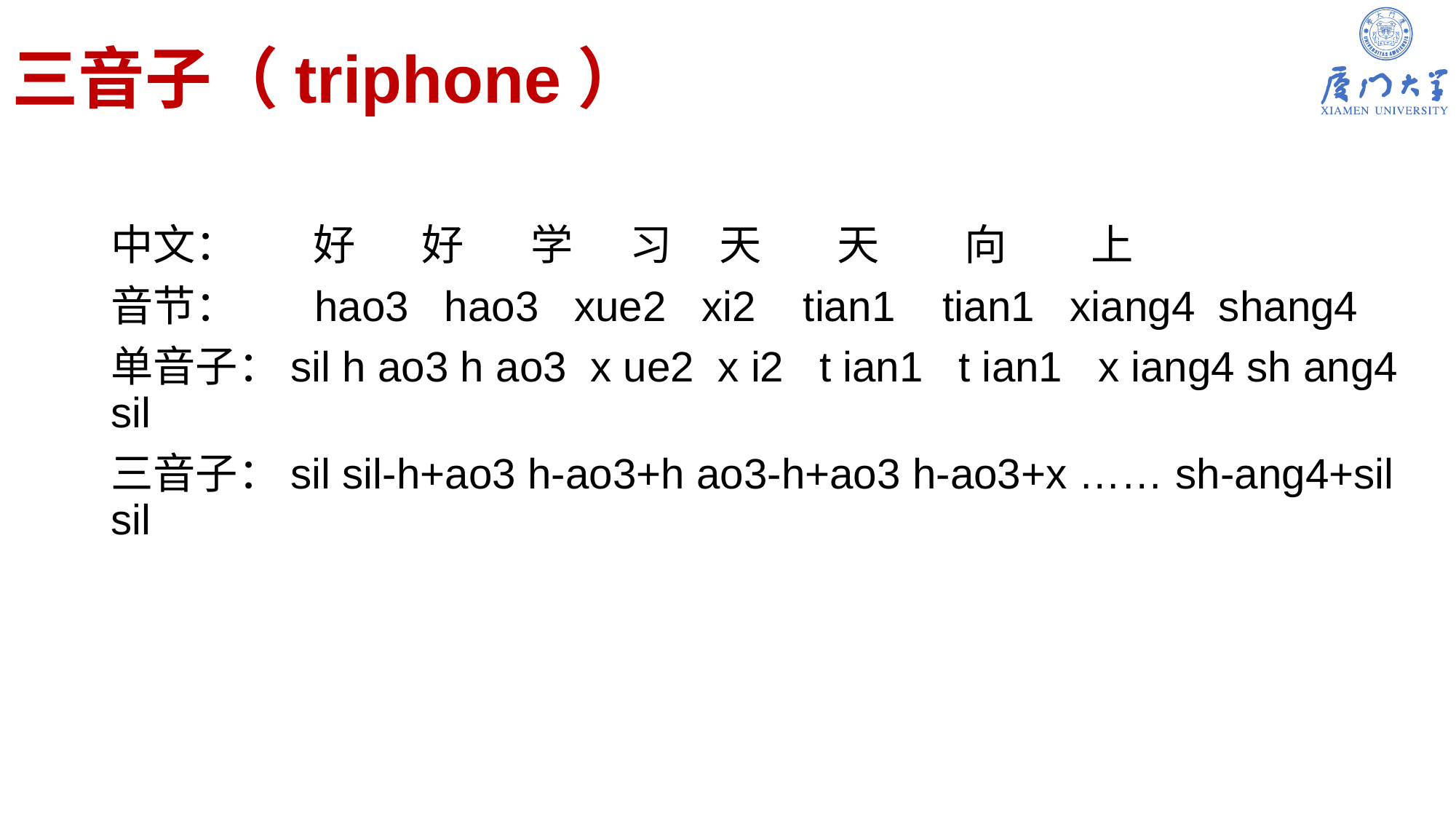

# 三音子（triphone）
中文：        好       好       学      习     天        天         向         上
音节：       hao3   hao3   xue2   xi2    tian1    tian1   xiang4  shang4
单音子：sil h ao3 h ao3  x ue2  x i2   t ian1   t ian1   x iang4 sh ang4 sil
三音子：sil sil-h+ao3 h-ao3+h ao3-h+ao3 h-ao3+x …… sh-ang4+sil sil